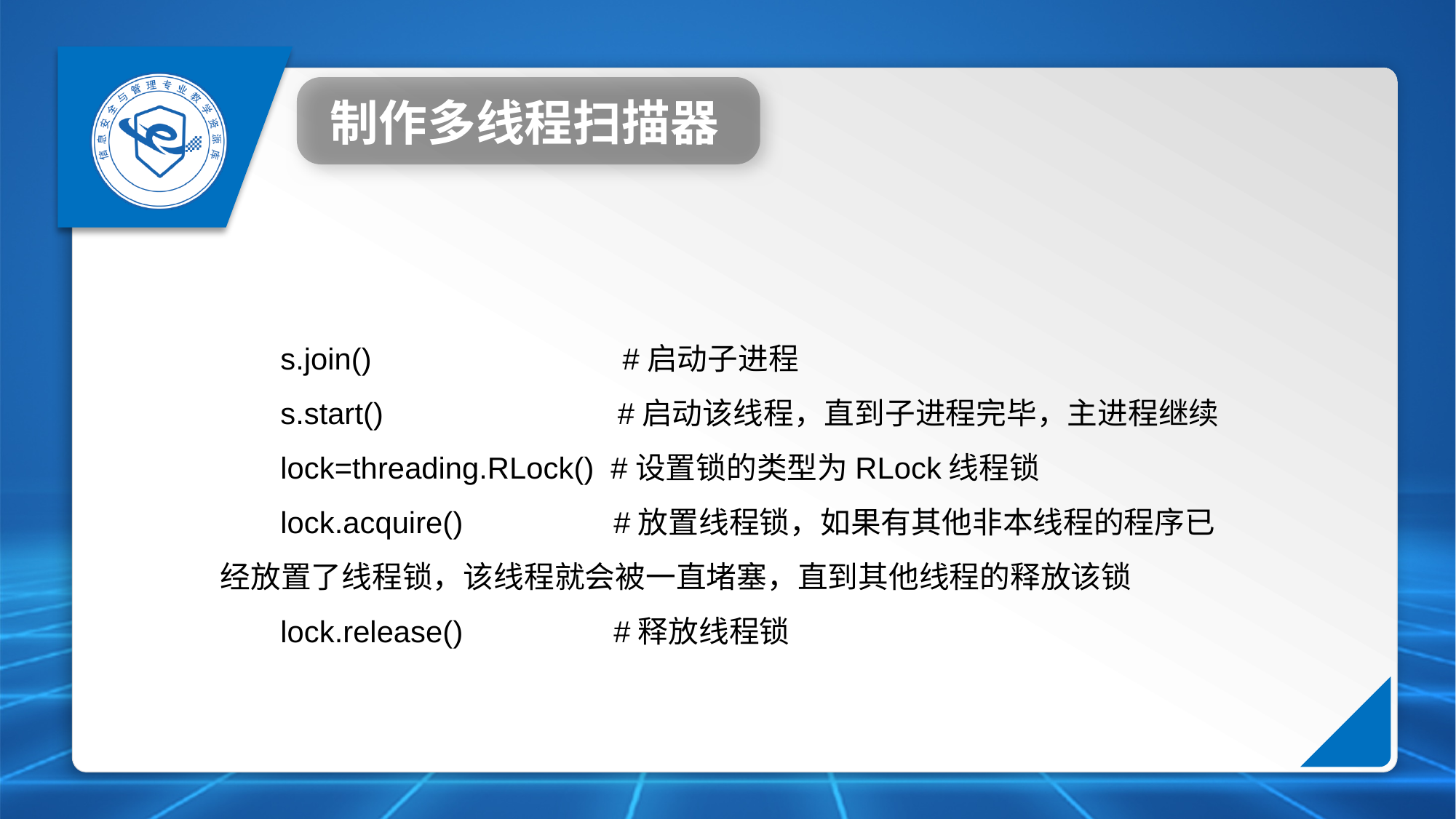

制作多线程扫描器
s.join()                              #启动子进程
s.start()                            #启动该线程，直到子进程完毕，主进程继续
lock=threading.RLock()  #设置锁的类型为RLock线程锁
lock.acquire()                  #放置线程锁，如果有其他非本线程的程序已经放置了线程锁，该线程就会被一直堵塞，直到其他线程的释放该锁
lock.release()                  #释放线程锁